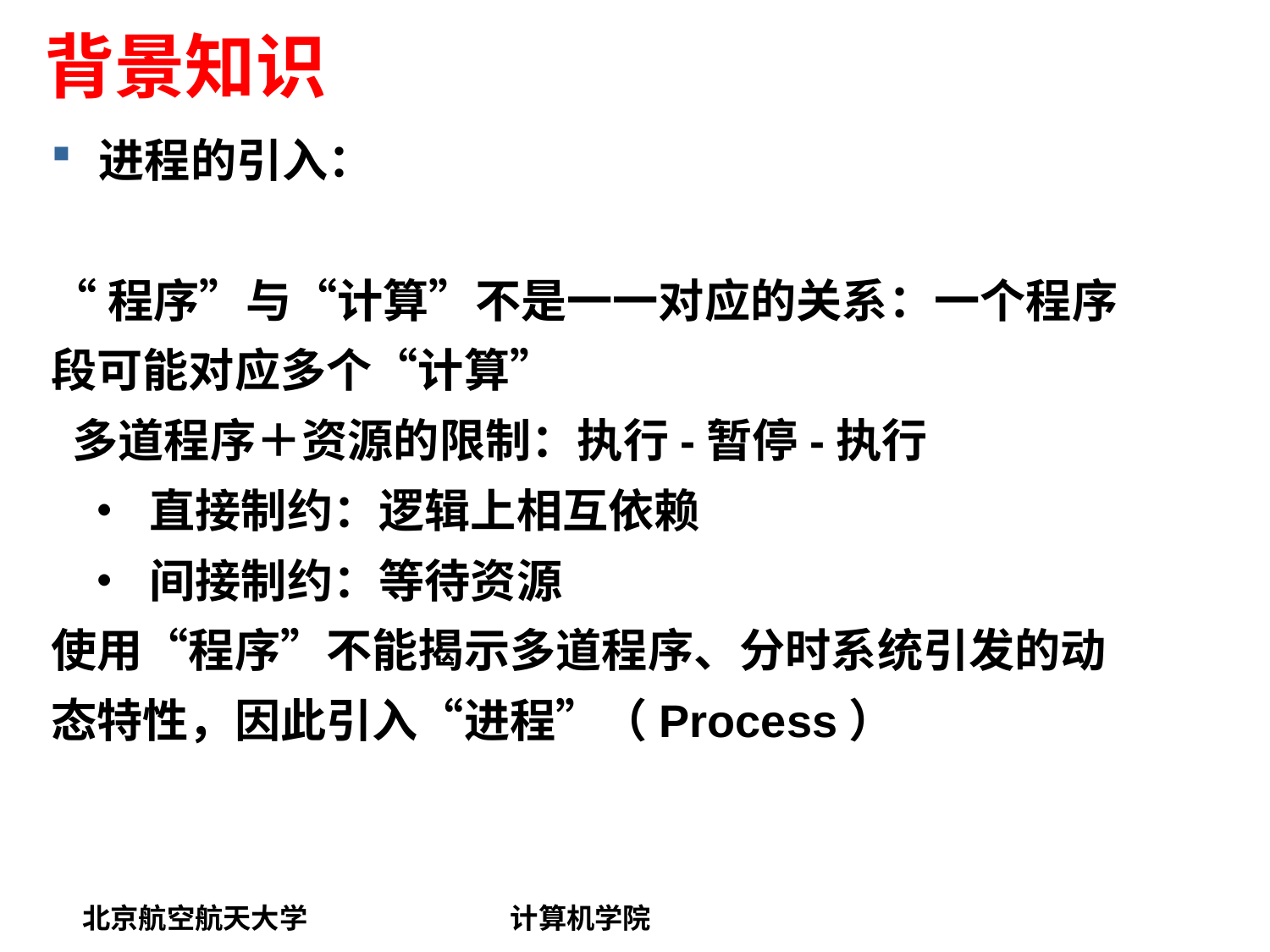

# 背景知识
进程的引入：

“程序”与“计算”不是一一对应的关系：一个程序
段可能对应多个“计算”
 多道程序＋资源的限制：执行-暂停-执行
   • 直接制约：逻辑上相互依赖
   • 间接制约：等待资源
使用“程序”不能揭示多道程序、分时系统引发的动
态特性，因此引入“进程”（Process）